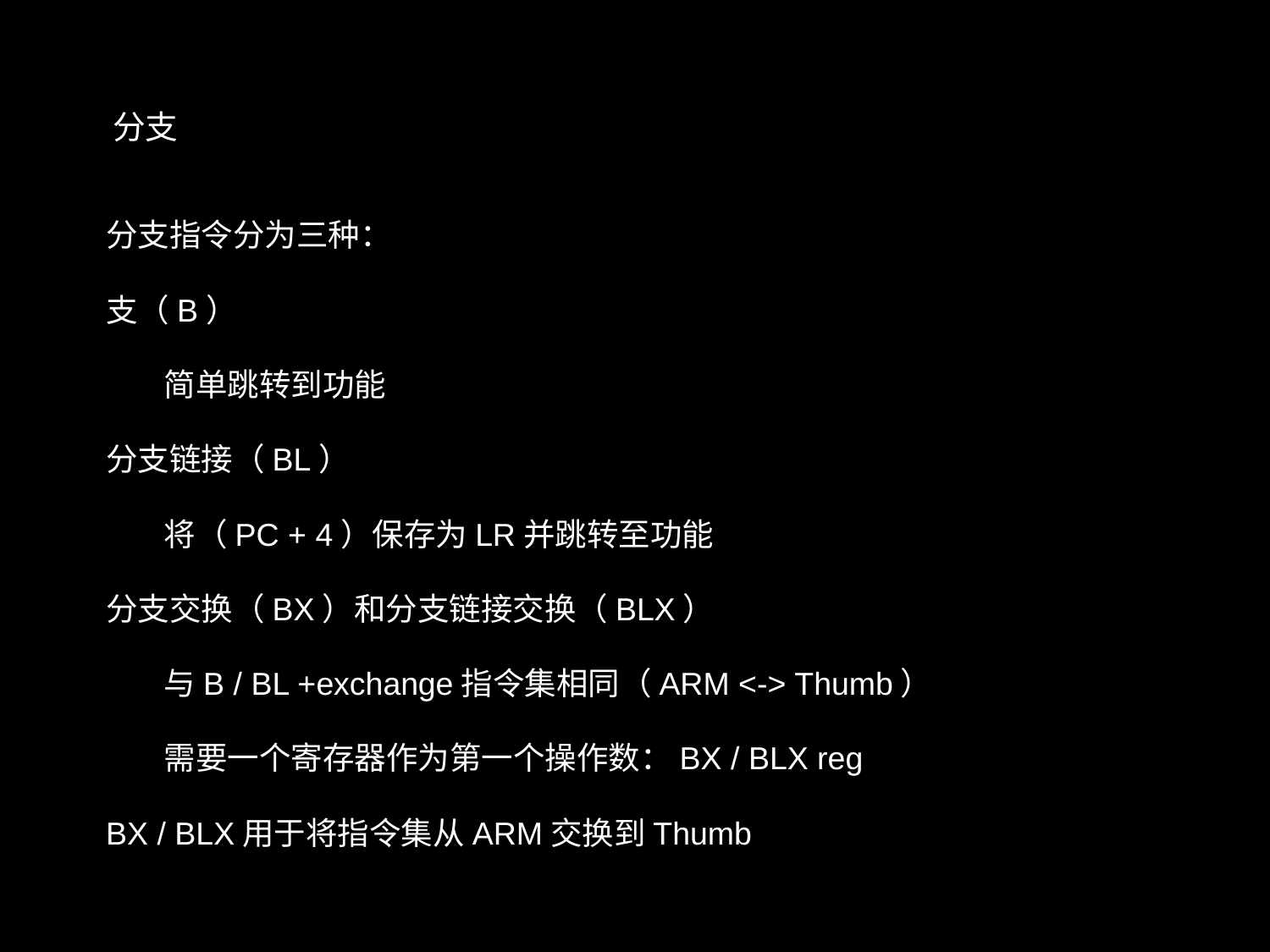

分支
分支指令分为三种：
支（B）
       简单跳转到功能
分支链接（BL）
       将（PC + 4）保存为LR并跳转至功能
分支交换（BX）和分支链接交换（BLX）
       与B / BL +exchange指令集相同（ARM <-> Thumb）
       需要一个寄存器作为第一个操作数：BX / BLX reg
BX / BLX用于将指令集从ARM交换到Thumb